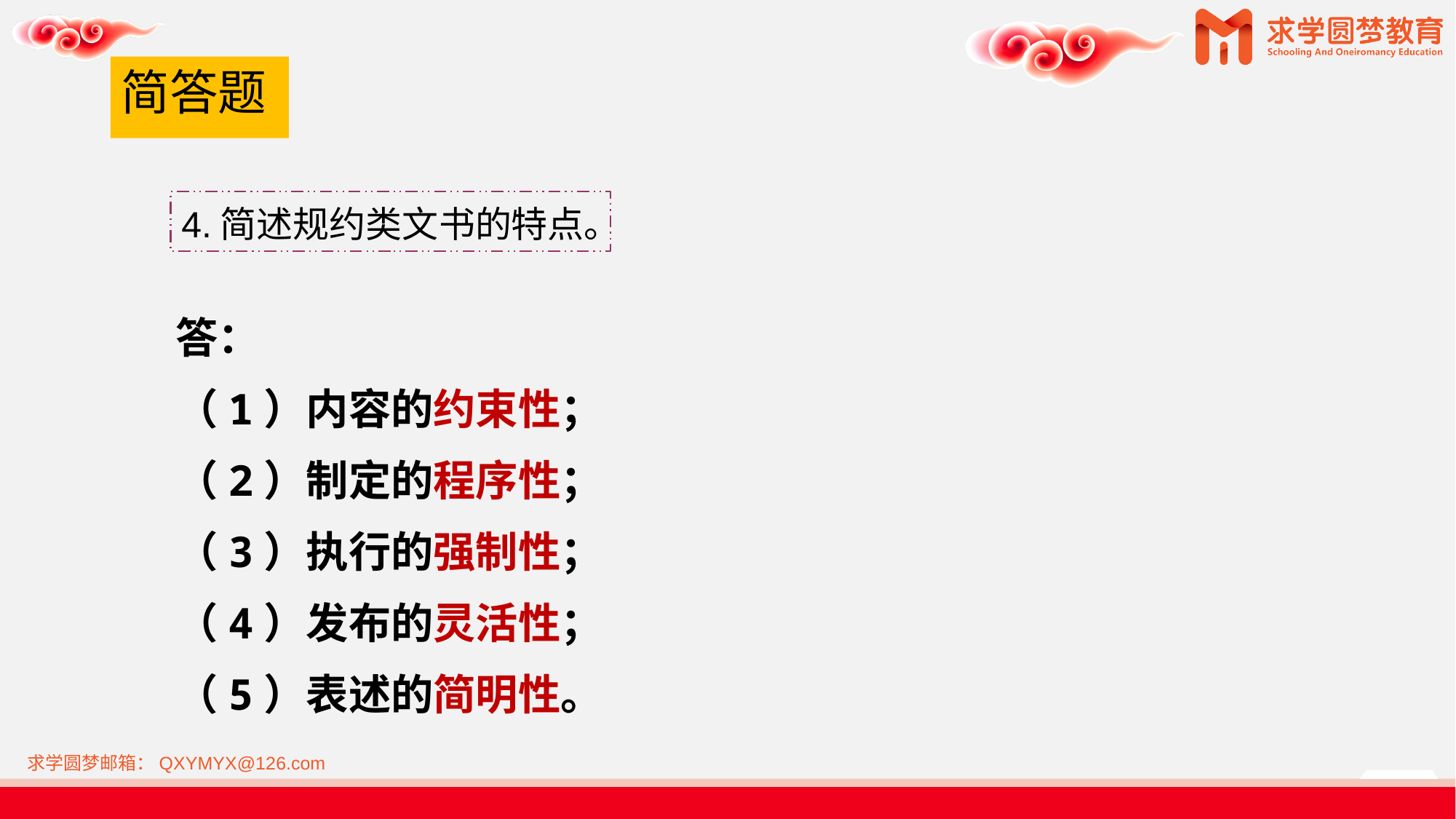

# 简答题
4.简述规约类文书的特点。
答：
（1）内容的约束性；
（2）制定的程序性；
（3）执行的强制性；
（4）发布的灵活性；
（5）表述的简明性。